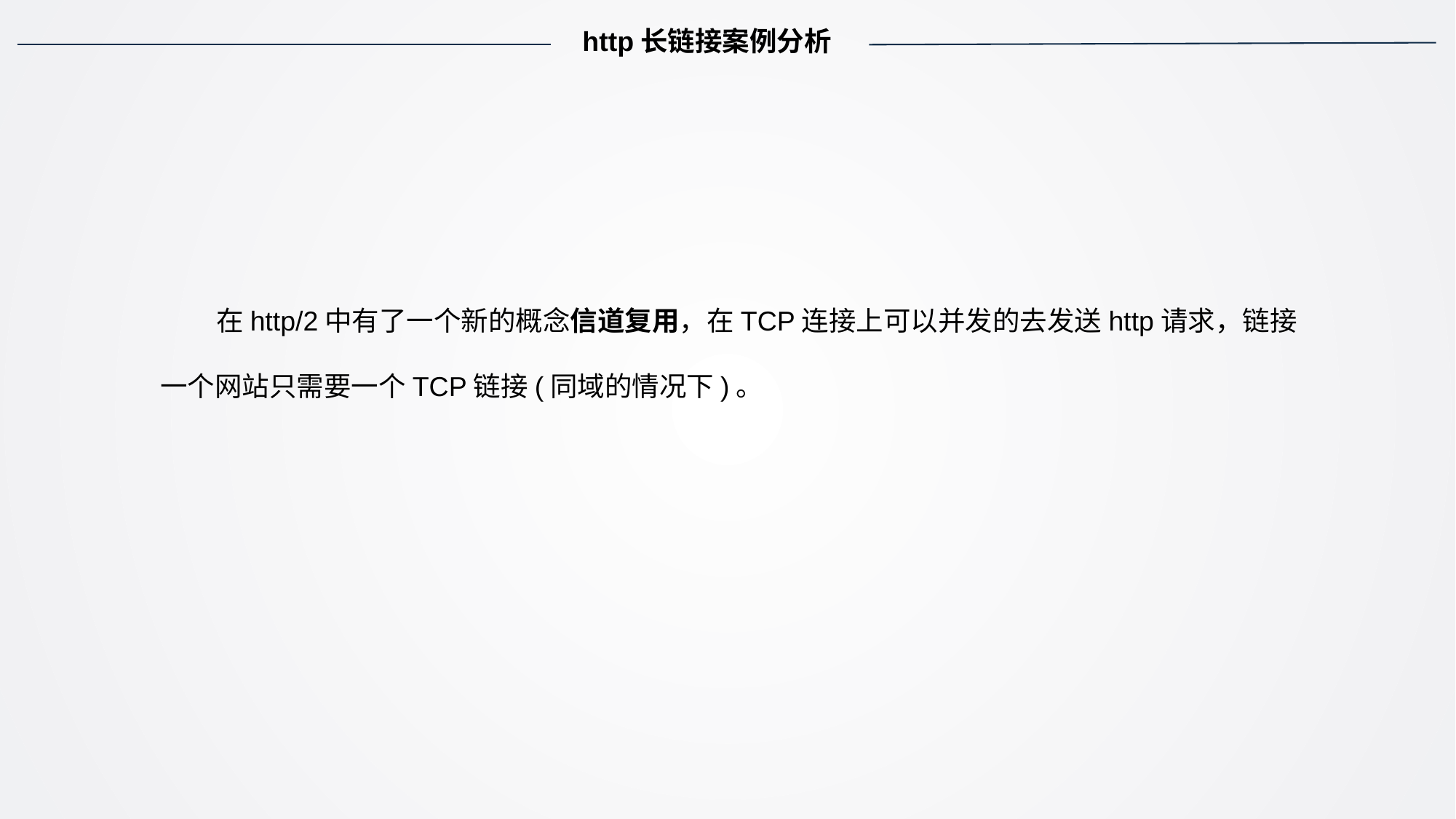

http长链接案例分析
        在http/2中有了一个新的概念信道复用，在TCP连接上可以并发的去发送http请求，链接一个网站只需要一个TCP链接(同域的情况下)。